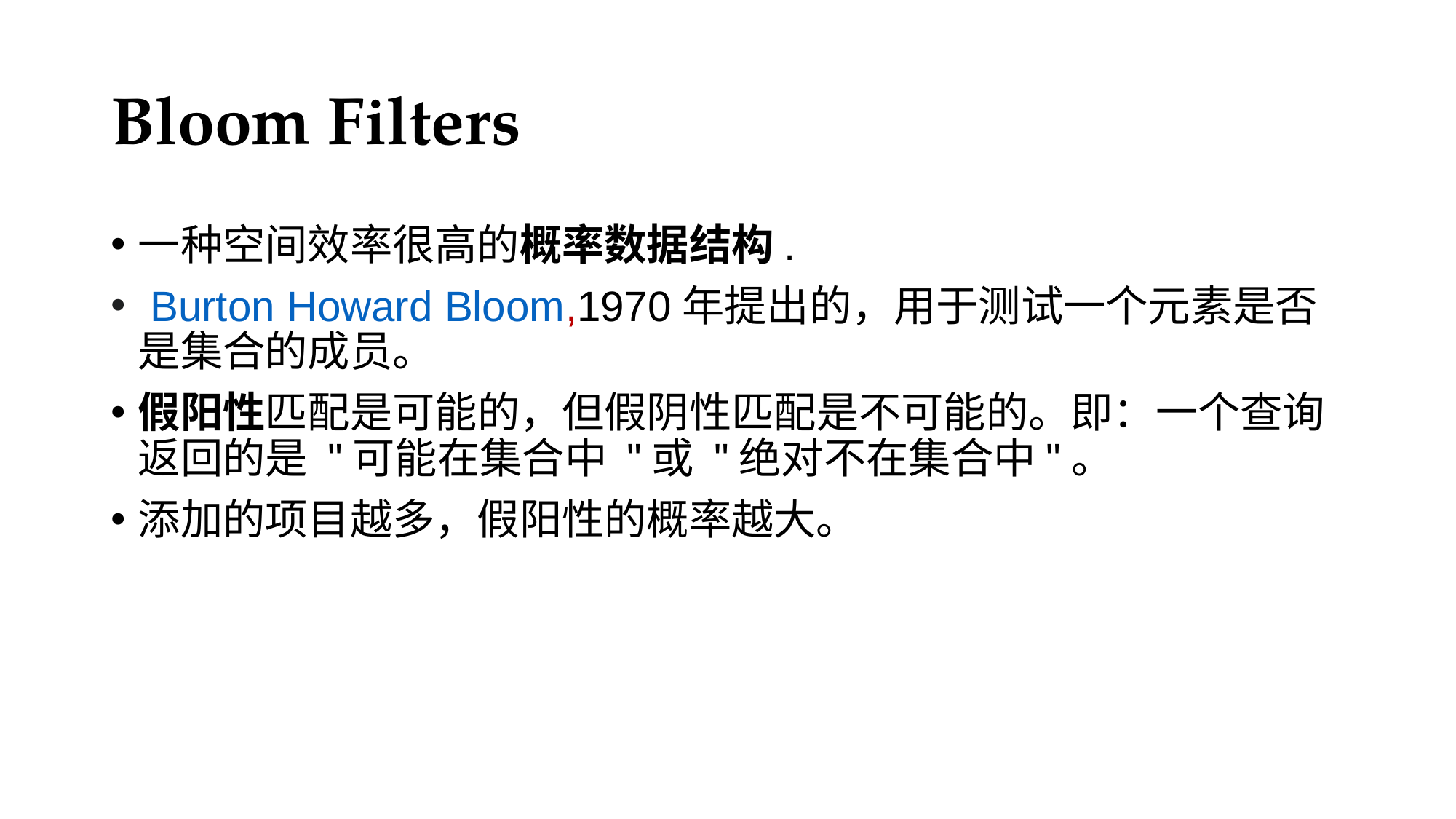

# Bloom Filters
一种空间效率很高的概率数据结构.
 Burton Howard Bloom,1970年提出的，用于测试一个元素是否是集合的成员。
假阳性匹配是可能的，但假阴性匹配是不可能的。即：一个查询返回的是 "可能在集合中 "或 "绝对不在集合中"。
添加的项目越多，假阳性的概率越大。